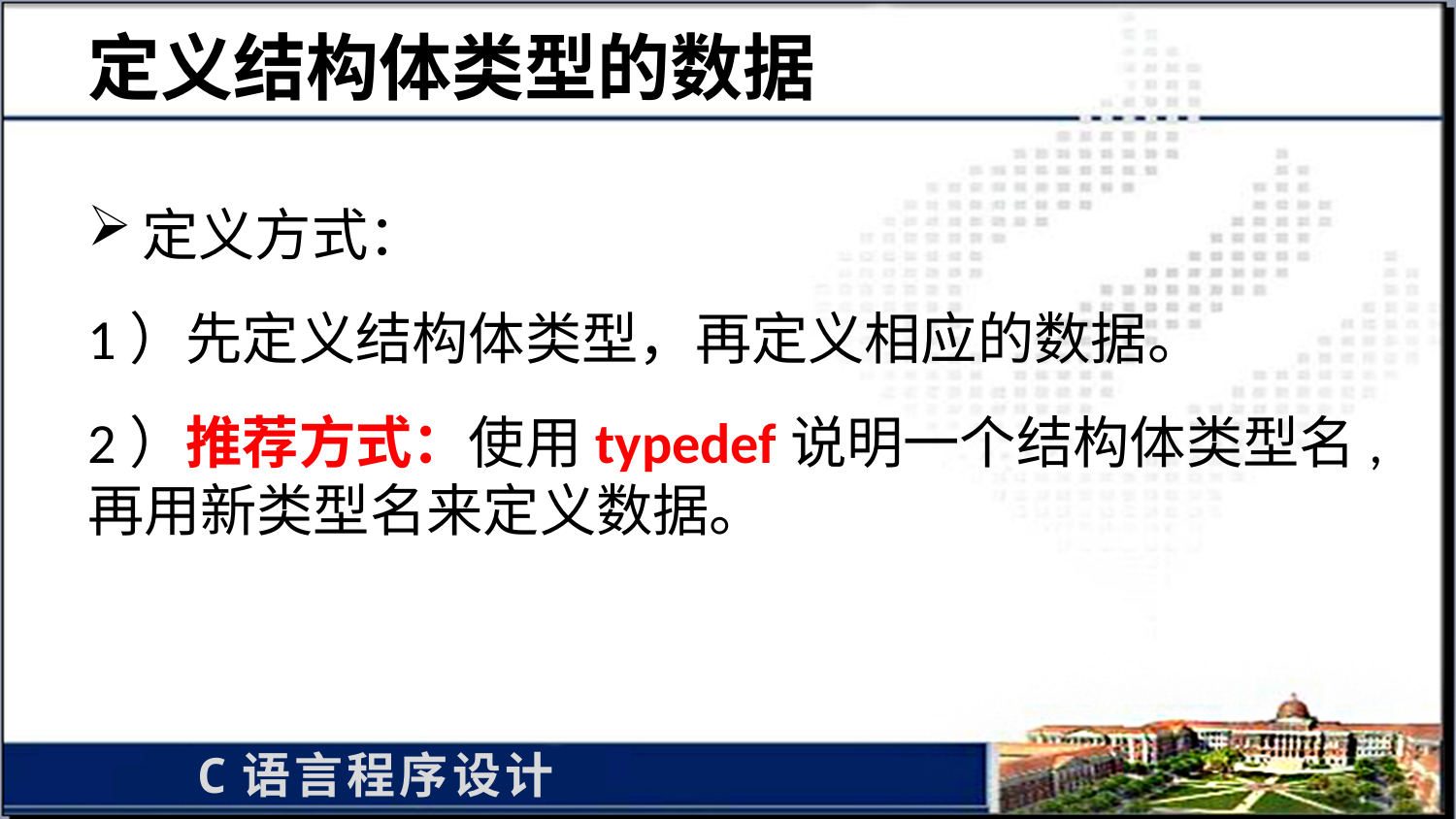

# 定义结构体类型的数据
定义方式：
1）先定义结构体类型，再定义相应的数据。
2）推荐方式：使用typedef说明一个结构体类型名,再用新类型名来定义数据。